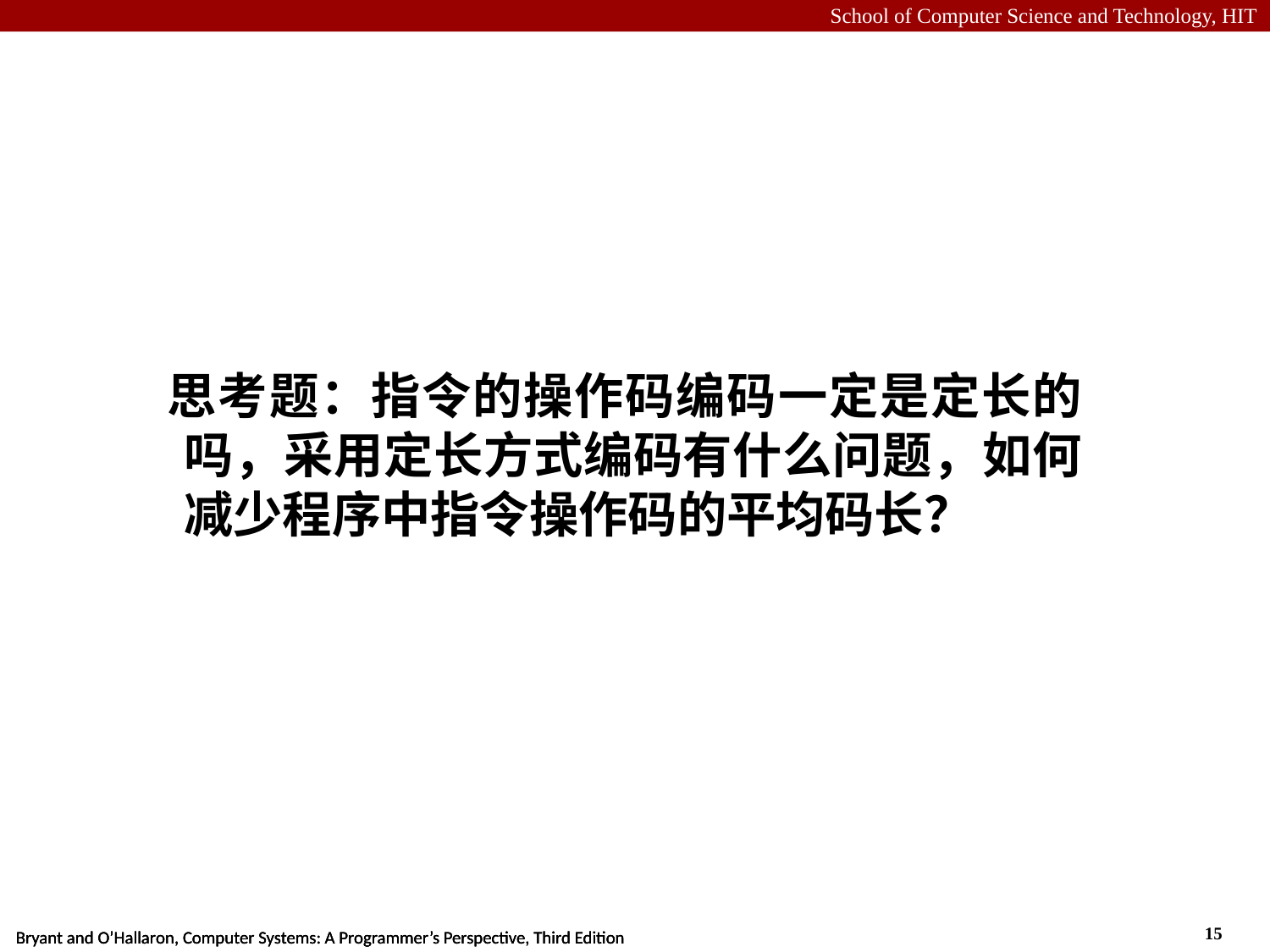

# 思考题：指令的操作码编码一定是定长的吗，采用定长方式编码有什么问题，如何减少程序中指令操作码的平均码长？